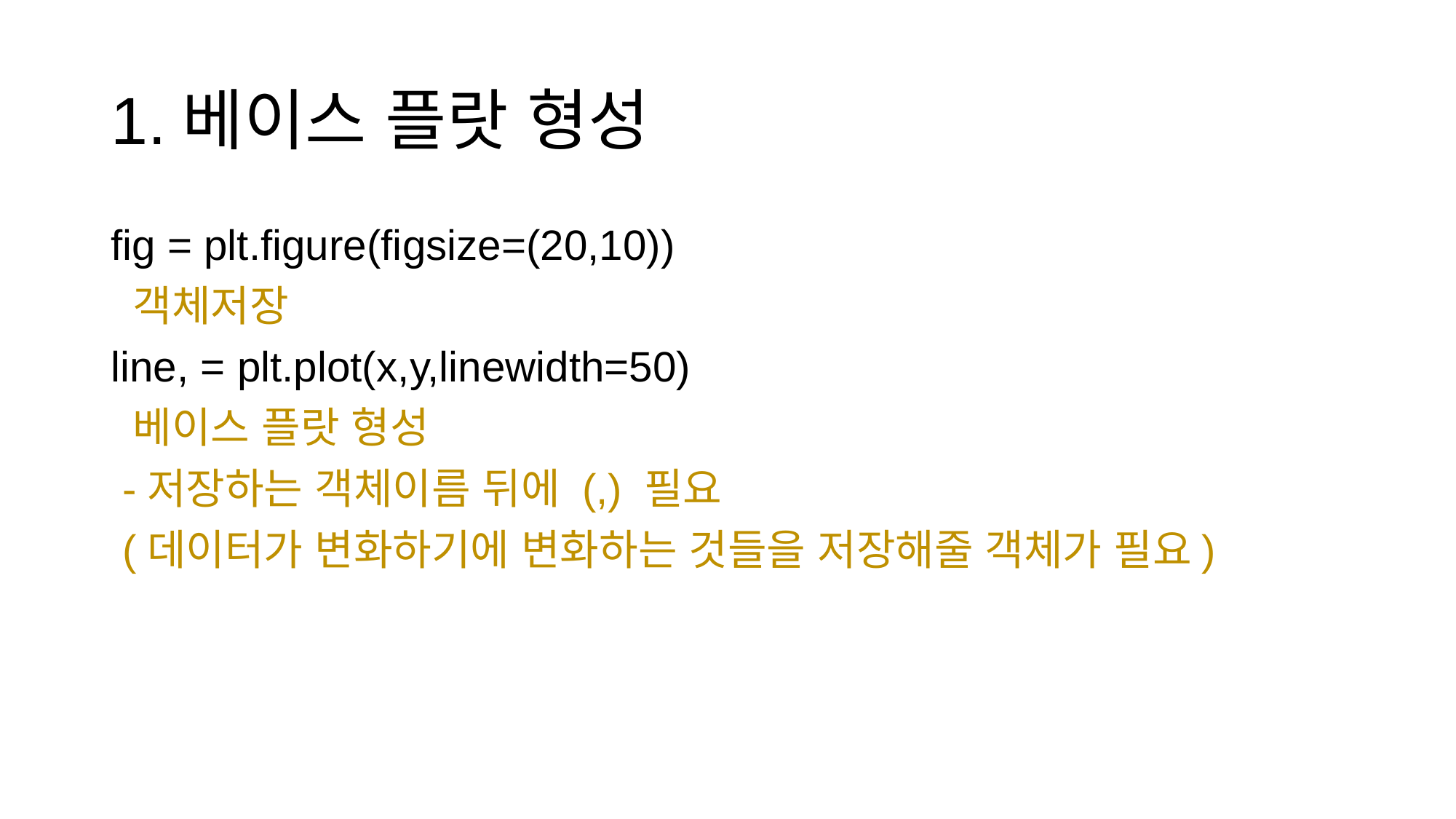

# 1.베이스 플랏 형성
fig = plt.figure(figsize=(20,10))
 객체저장
line, = plt.plot(x,y,linewidth=50)
 베이스 플랏 형성
 -저장하는 객체이름 뒤에 (,) 필요
 (데이터가 변화하기에 변화하는 것들을 저장해줄 객체가 필요)